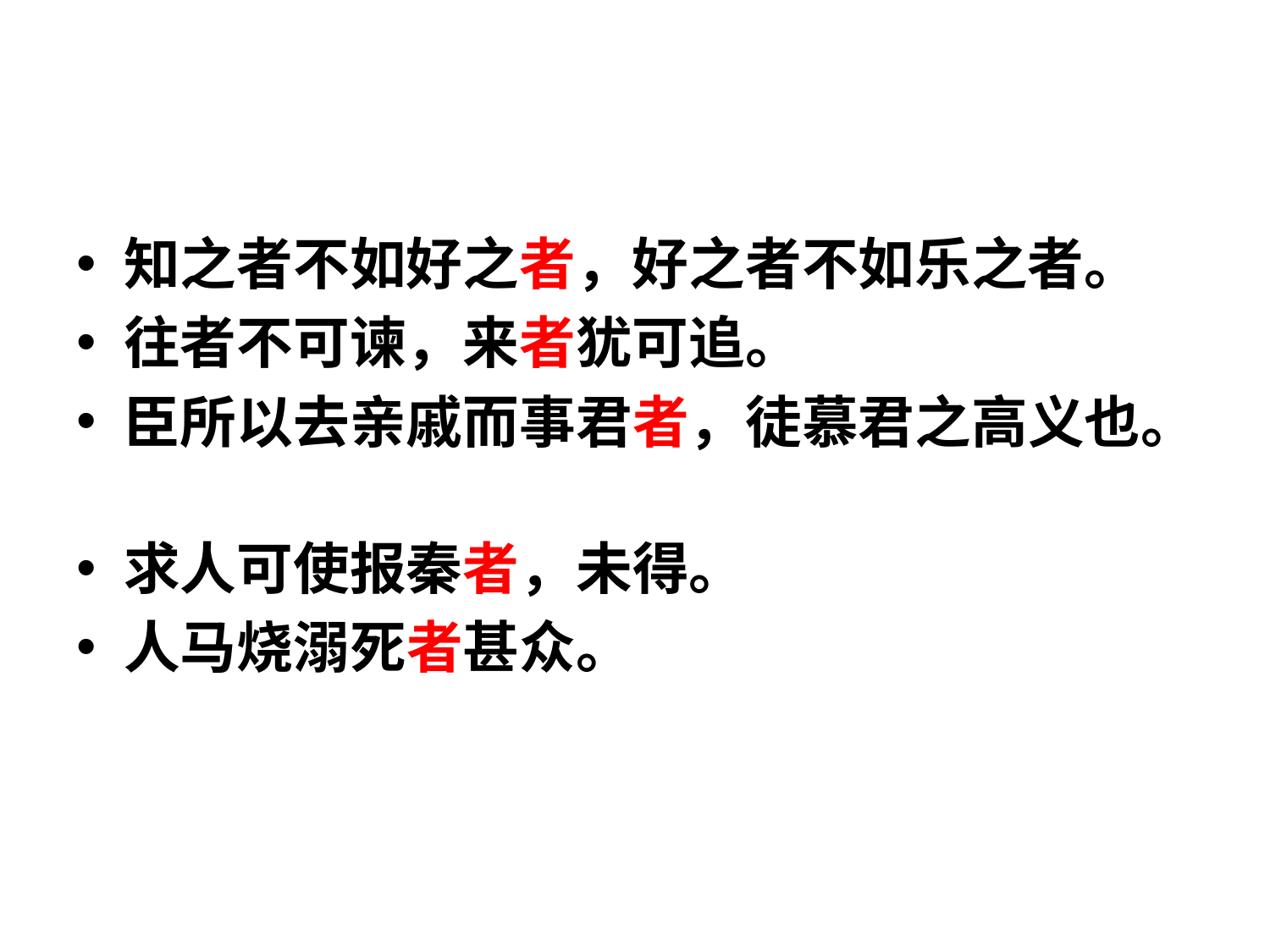

#
知之者不如好之者，好之者不如乐之者。
往者不可谏，来者犹可追。
臣所以去亲戚而事君者，徒慕君之高义也。
求人可使报秦者，未得。
人马烧溺死者甚众。